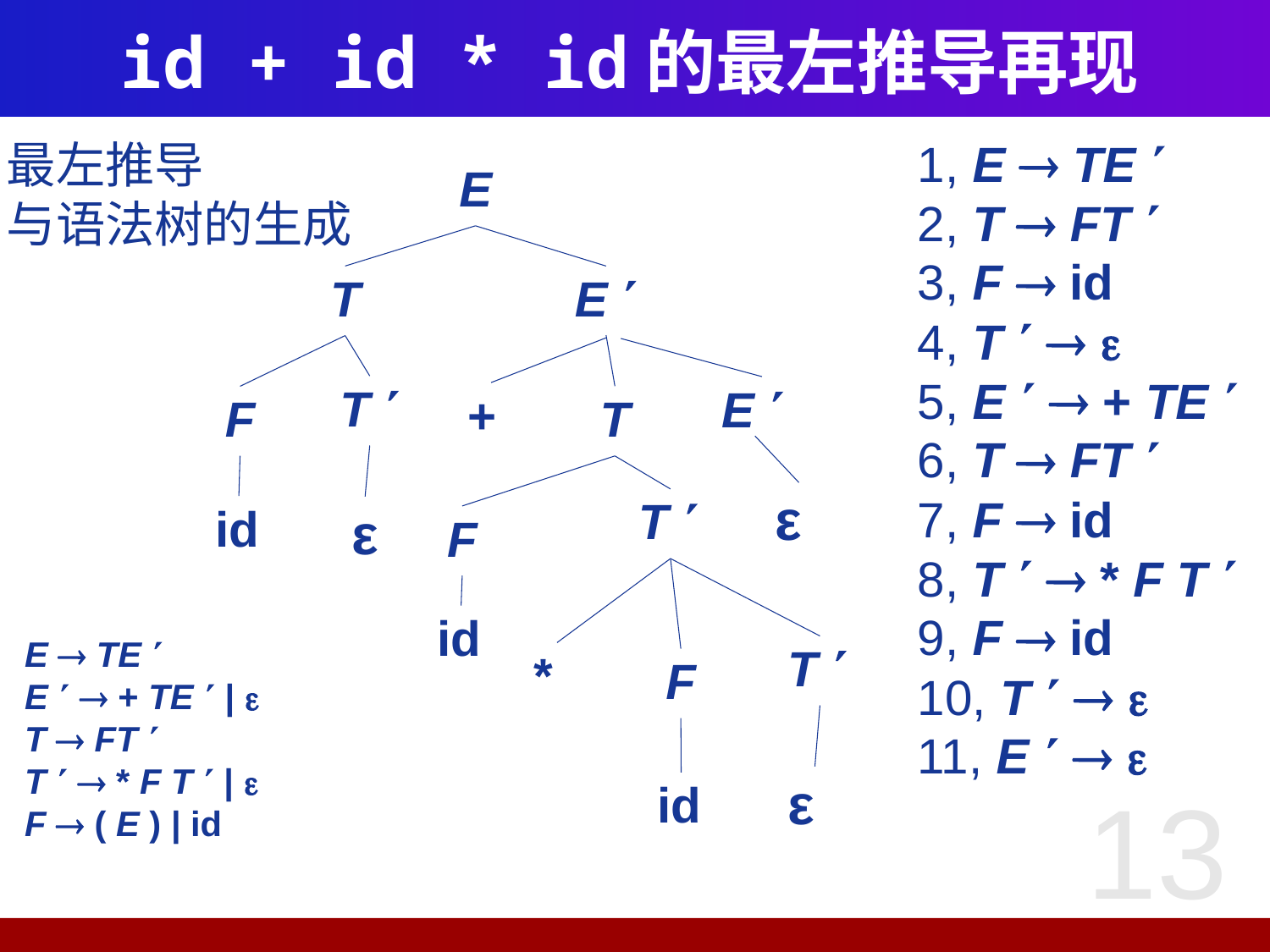

# id + id * id的最左推导再现
1, E → TE ′
2, T → FT ′
3, F → id
4, T ′ → ε
5, E ′ → + TE ′
6, T → FT ′
7, F → id
8, T ′ → * F T ′
9, F → id
10, T ′ → ε
11, E ′ → ε
最左推导
与语法树的生成
E
T
E ′
T ′
E ′
+
T
F
ε
T ′
id
ε
F
id
 E → TE ′
 E ′ → + TE ′ | ε
 T → FT ′
 T ′ → * F T ′ | ε
 F → ( E ) | id
T ′
*
F
13
ε
id